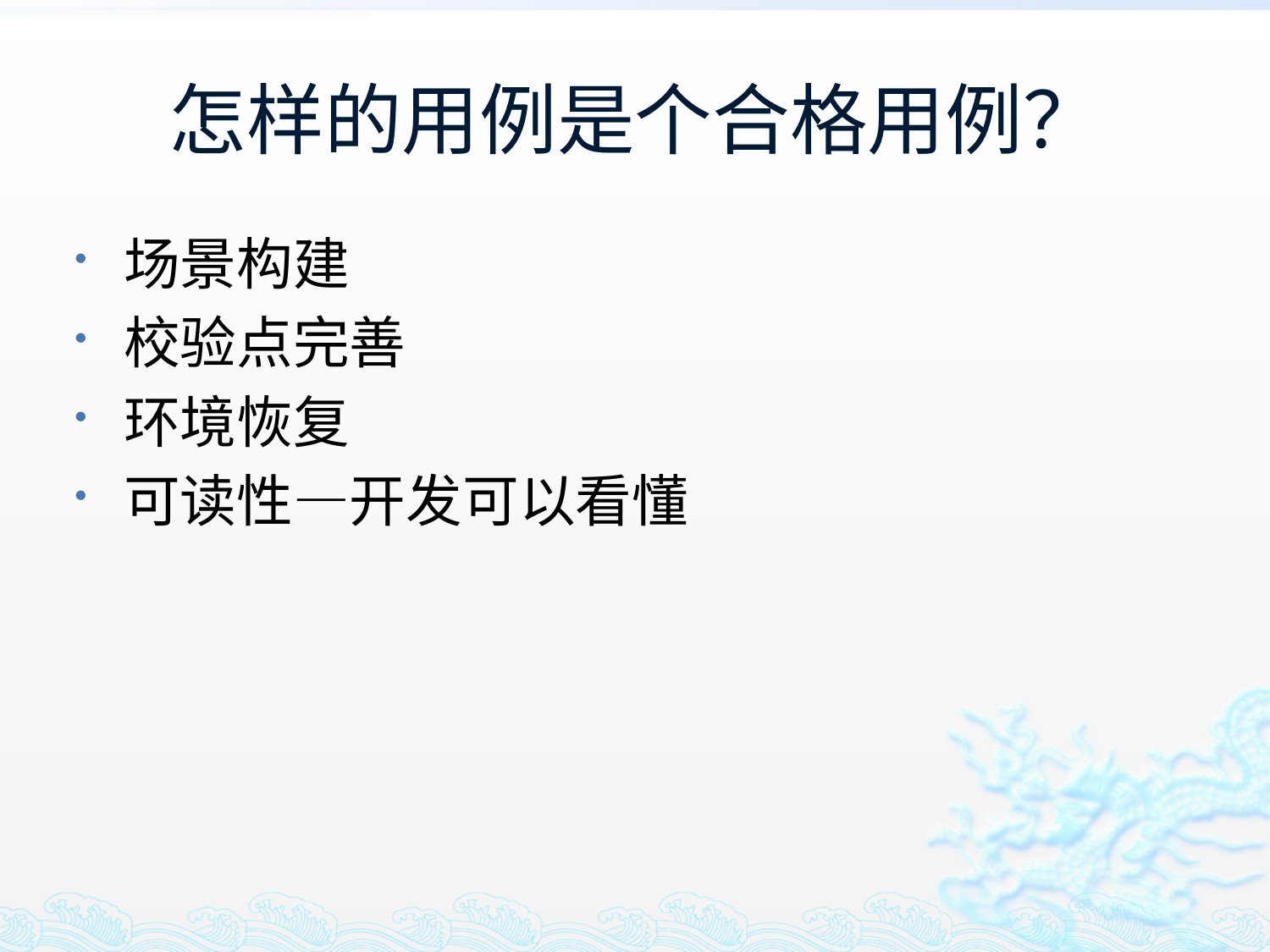

# 怎样的用例是个合格用例？
场景构建
校验点完善
环境恢复
可读性—开发可以看懂